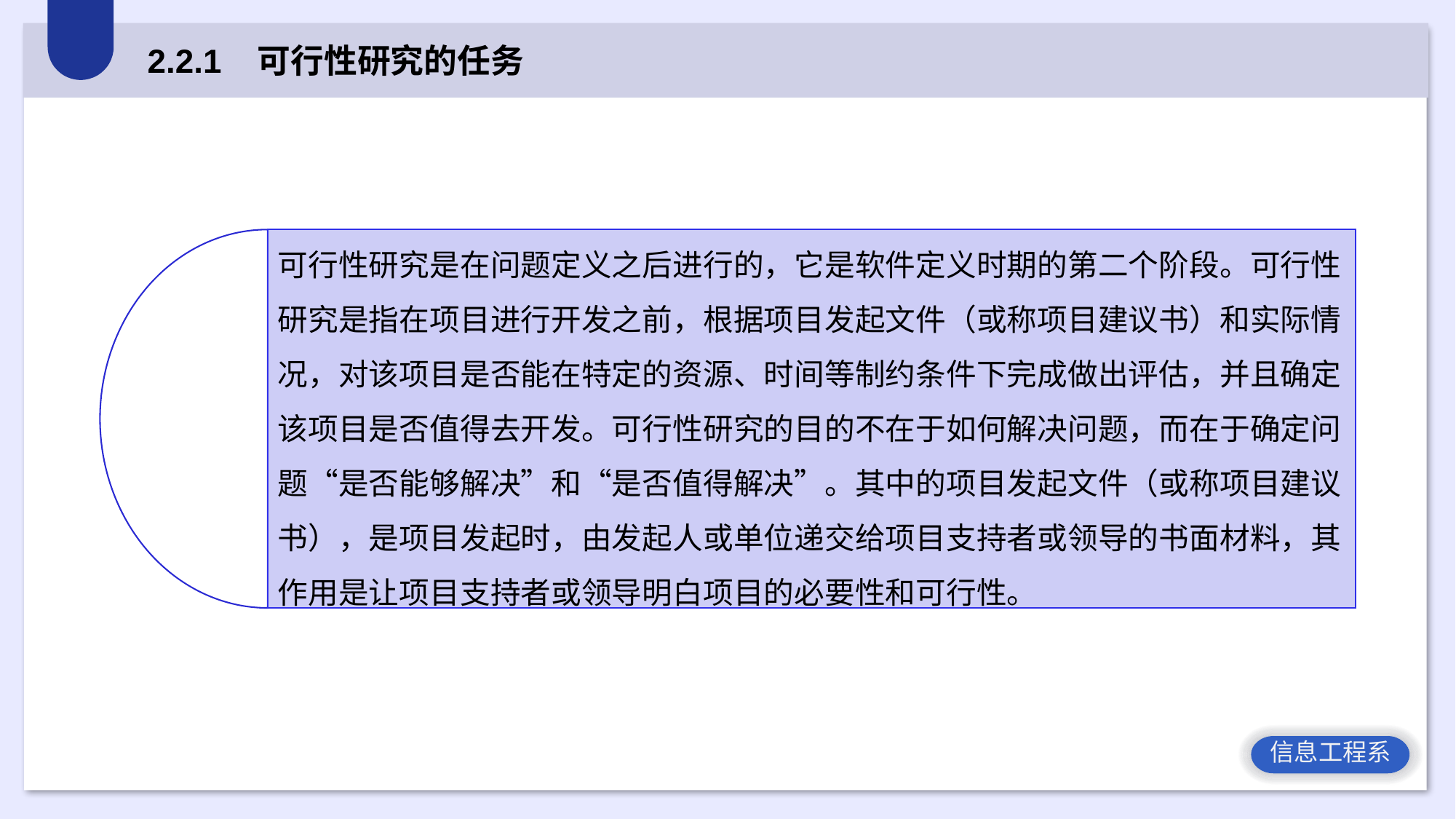

2.2.1   可行性研究的任务

可行性研究是在问题定义之后进行的，它是软件定义时期的第二个阶段。可行性研究是指在项目进行开发之前，根据项目发起文件（或称项目建议书）和实际情况，对该项目是否能在特定的资源、时间等制约条件下完成做出评估，并且确定该项目是否值得去开发。可行性研究的目的不在于如何解决问题，而在于确定问题“是否能够解决”和“是否值得解决”。其中的项目发起文件（或称项目建议书），是项目发起时，由发起人或单位递交给项目支持者或领导的书面材料，其作用是让项目支持者或领导明白项目的必要性和可行性。